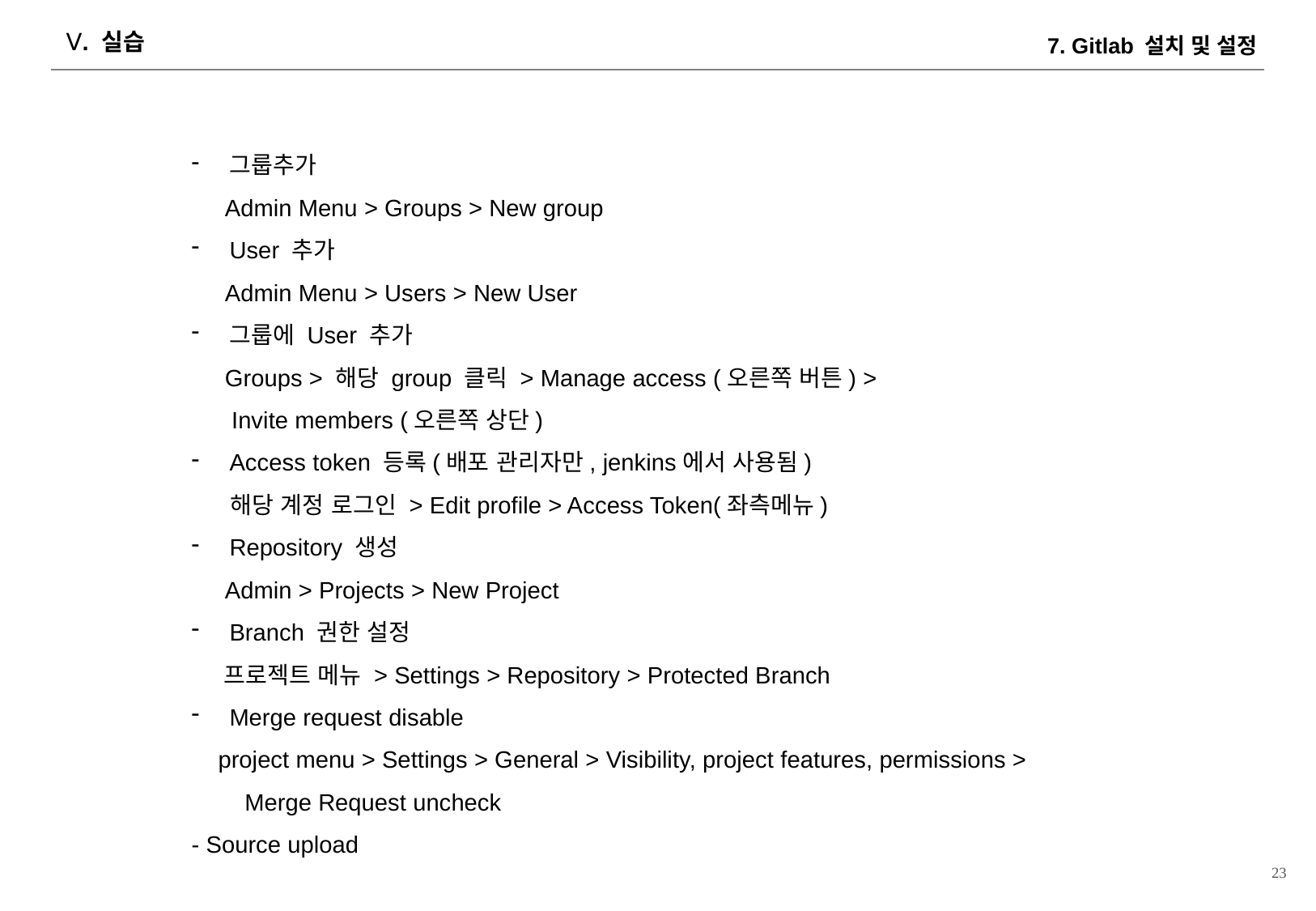

# Ⅴ. 실습
7. Gitlab 설치 및 설정
그룹추가
     Admin Menu > Groups > New group
User 추가
     Admin Menu > Users > New User
그룹에 User 추가
     Groups > 해당 group 클릭 > Manage access (오른쪽 버튼) >
      Invite members (오른쪽 상단)
Access token 등록(배포 관리자만, jenkins에서 사용됨)
     해당 계정 로그인 > Edit profile > Access Token(좌측메뉴)
Repository 생성
     Admin > Projects > New Project
Branch 권한 설정
    프로젝트 메뉴 > Settings > Repository > Protected Branch
Merge request disable
    project menu > Settings > General > Visibility, project features, permissions >
        Merge Request uncheck
- Source upload

23